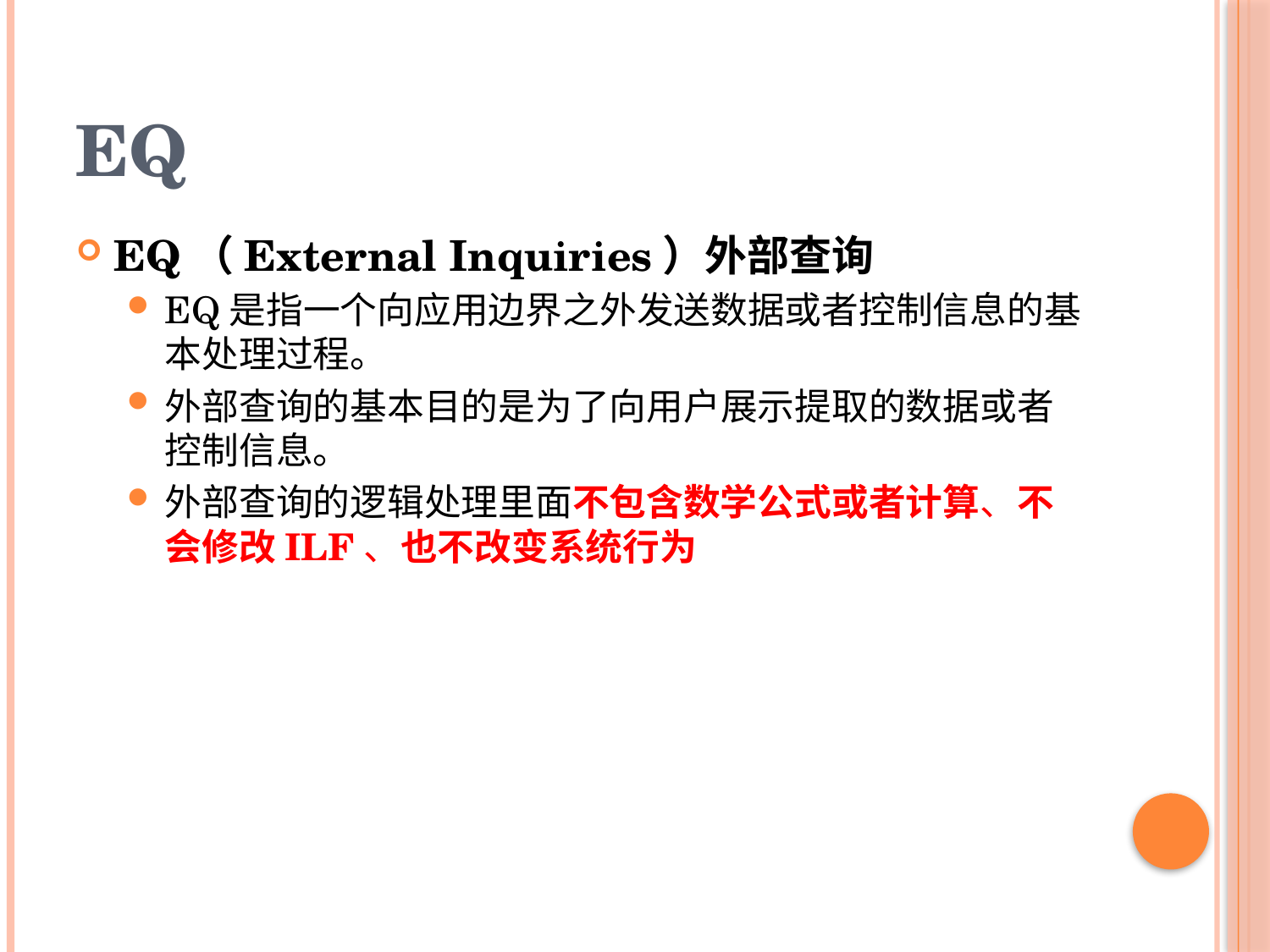

# EQ
EQ（External Inquiries）外部查询
EQ是指一个向应用边界之外发送数据或者控制信息的基本处理过程。
外部查询的基本目的是为了向用户展示提取的数据或者控制信息。
外部查询的逻辑处理里面不包含数学公式或者计算、不会修改ILF、也不改变系统行为